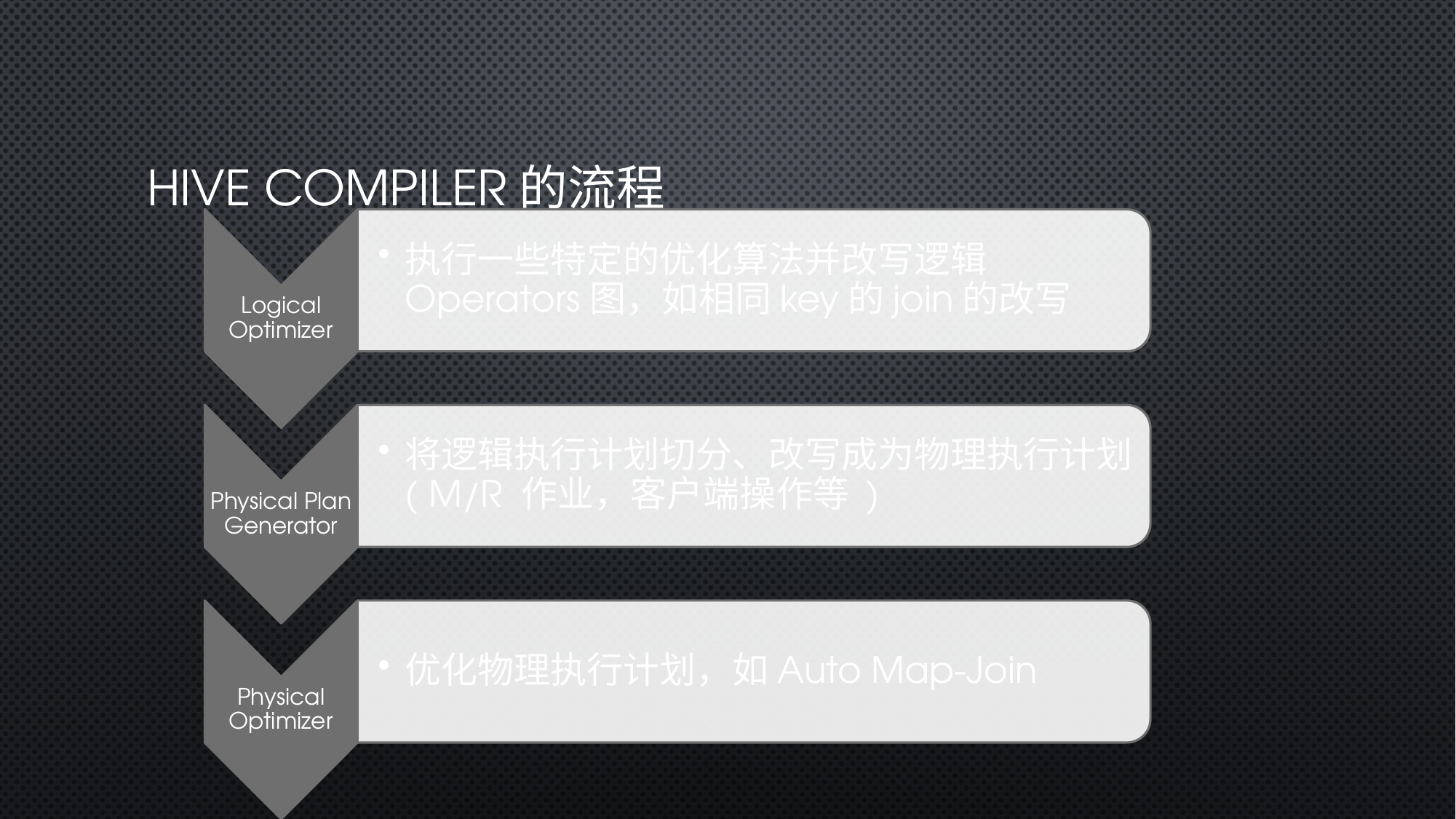

# Hive Compiler的流程
Logical
Optimizer
执行一些特定的优化算法并改写逻辑Operators图，如相同key的join的改写
Physical Plan Generator
将逻辑执行计划切分、改写成为物理执行计划( M/R 作业，客户端操作等 )
Physical
Optimizer
优化物理执行计划，如Auto Map-Join